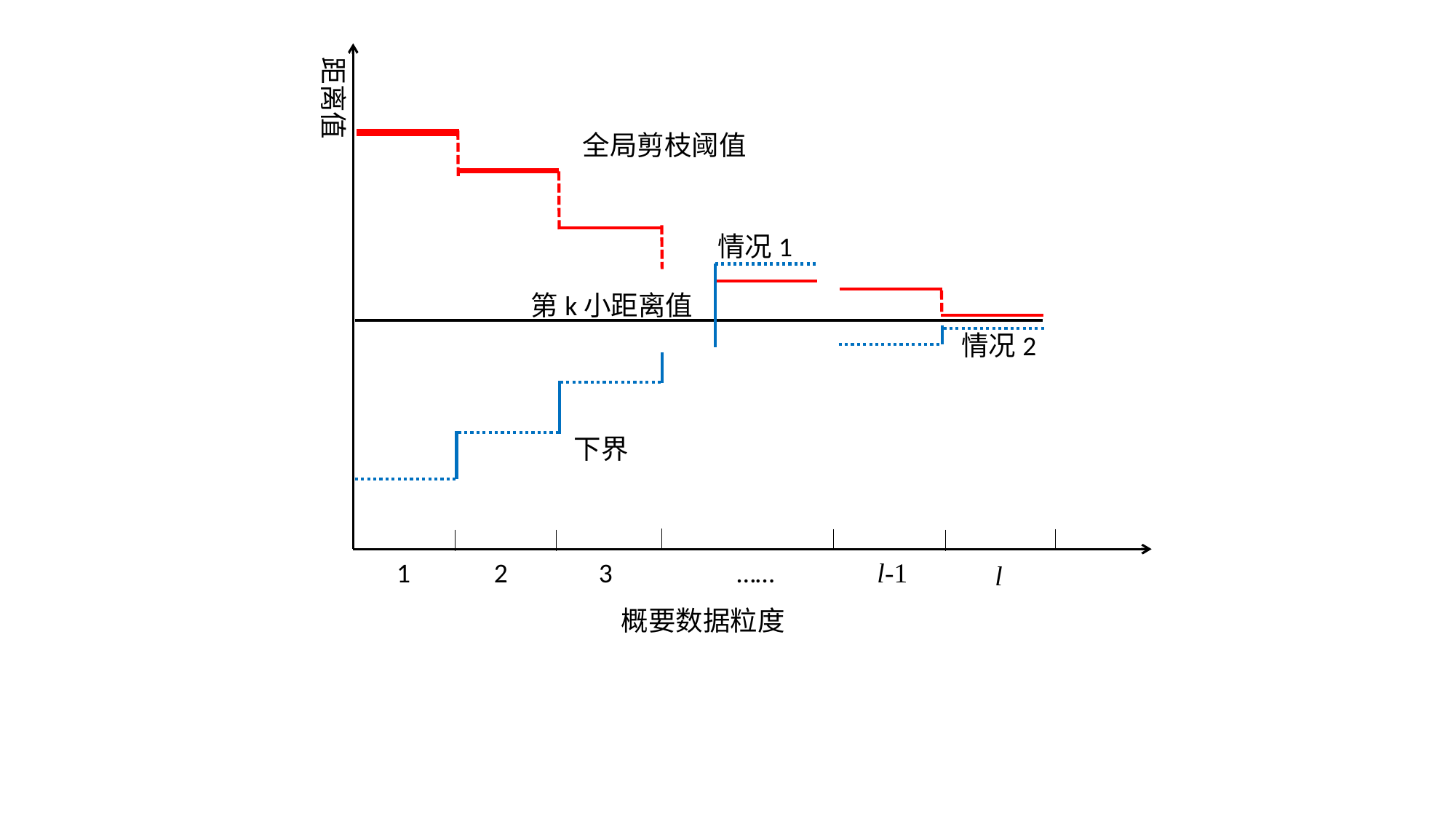

距离值
全局剪枝阈值
情况1
第k小距离值
情况2
下界
1
2
3
……
l-1
l
概要数据粒度